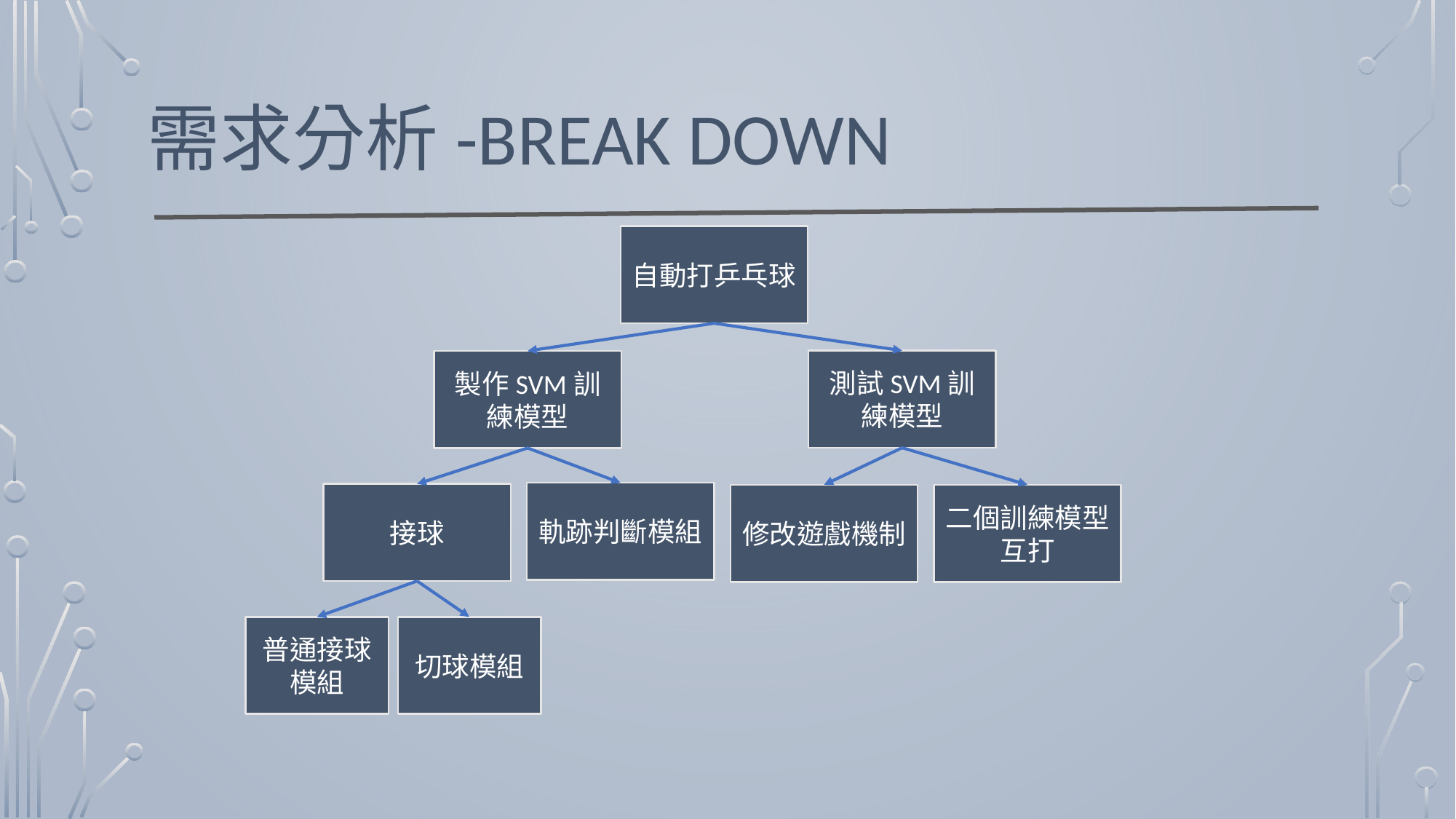

# 需求分析-Break Down
自動打乒乓球
測試SVM訓練模型
製作SVM訓練模型
軌跡判斷模組
接球
修改遊戲機制
二個訓練模型互打
普通接球模組
切球模組